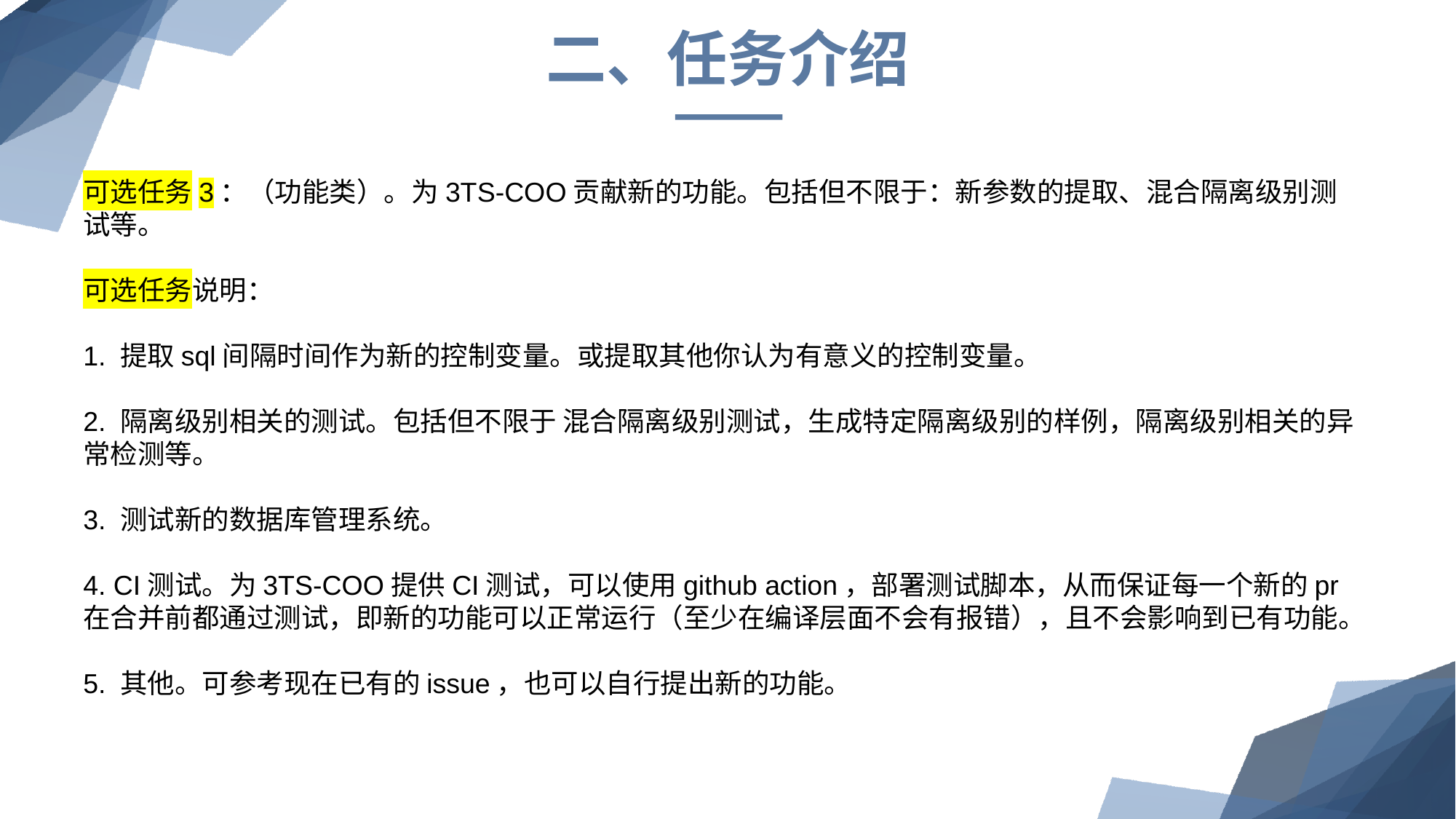

二、任务介绍

可选任务3：（功能类）。为3TS-COO贡献新的功能。包括但不限于：新参数的提取、混合隔离级别测试等。

可选任务说明：

1. 提取sql间隔时间作为新的控制变量。或提取其他你认为有意义的控制变量。

2. 隔离级别相关的测试。包括但不限于 混合隔离级别测试，生成特定隔离级别的样例，隔离级别相关的异常检测等。

3. 测试新的数据库管理系统。

4. CI测试。为3TS-COO提供CI测试，可以使用github action，部署测试脚本，从而保证每一个新的pr在合并前都通过测试，即新的功能可以正常运行（至少在编译层面不会有报错），且不会影响到已有功能。

5. 其他。可参考现在已有的issue，也可以自行提出新的功能。